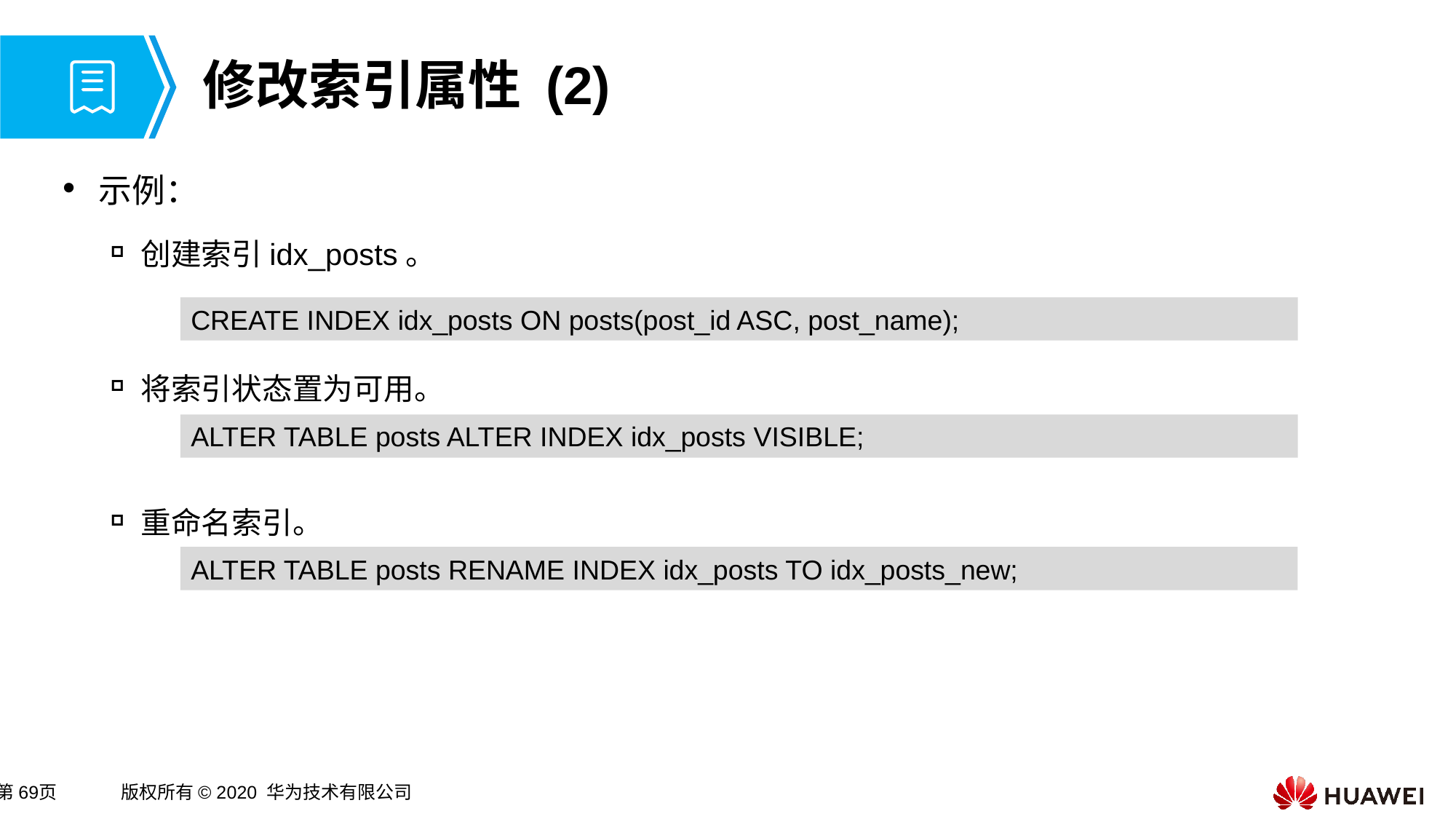

# 修改索引属性 (2)
示例：
创建索引idx_posts。

将索引状态置为可用。

重命名索引。

CREATE INDEX idx_posts ON posts(post_id ASC, post_name);
ALTER TABLE posts ALTER INDEX idx_posts VISIBLE;
ALTER TABLE posts RENAME INDEX idx_posts TO idx_posts_new;